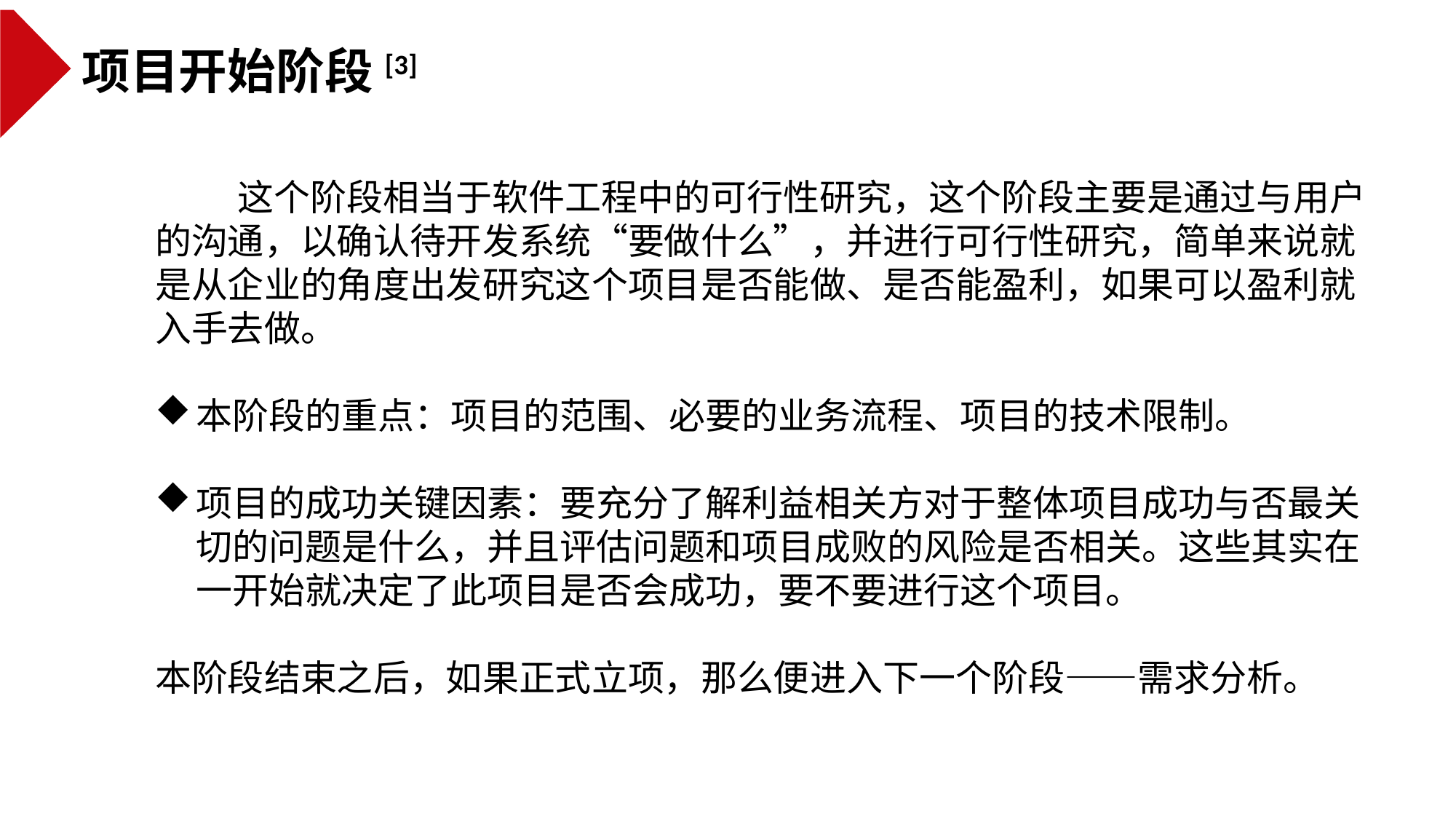

项目开始阶段[3]
         这个阶段相当于软件工程中的可行性研究，这个阶段主要是通过与用户的沟通，以确认待开发系统“要做什么”，并进行可行性研究，简单来说就是从企业的角度出发研究这个项目是否能做、是否能盈利，如果可以盈利就入手去做。

本阶段的重点：项目的范围、必要的业务流程、项目的技术限制。

项目的成功关键因素：要充分了解利益相关方对于整体项目成功与否最关切的问题是什么，并且评估问题和项目成败的风险是否相关。这些其实在一开始就决定了此项目是否会成功，要不要进行这个项目。

本阶段结束之后，如果正式立项，那么便进入下一个阶段——需求分析。